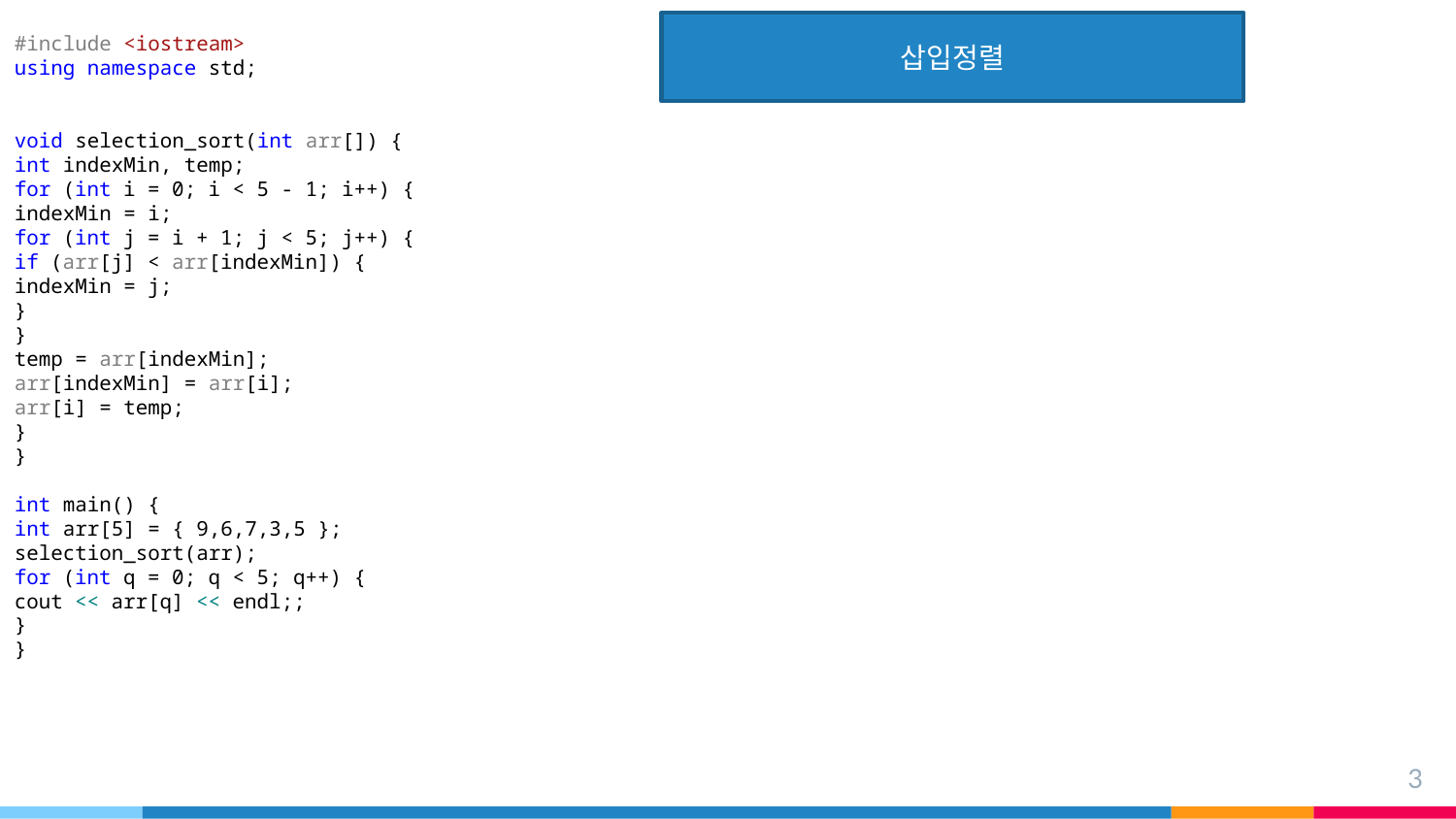

삽입정렬
#include <iostream>
using namespace std;

void selection_sort(int arr[]) {
int indexMin, temp;
for (int i = 0; i < 5 - 1; i++) {
indexMin = i;
for (int j = i + 1; j < 5; j++) {
if (arr[j] < arr[indexMin]) {
indexMin = j;
}
}
temp = arr[indexMin];
arr[indexMin] = arr[i];
arr[i] = temp;
}
}

int main() {
int arr[5] = { 9,6,7,3,5 };
selection_sort(arr);
for (int q = 0; q < 5; q++) {
cout << arr[q] << endl;;
}
}
3